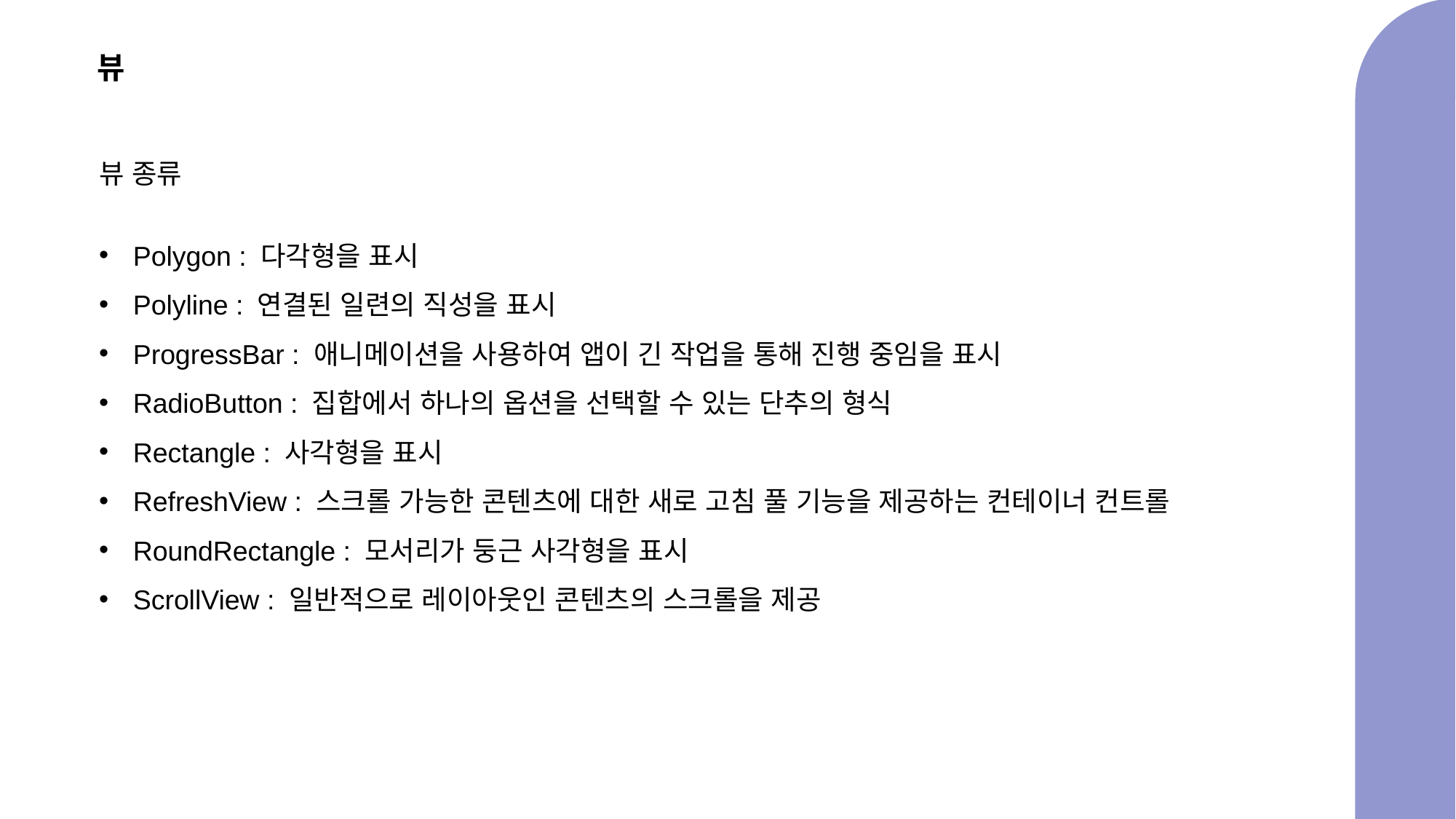

# 뷰
뷰 종류

Polygon : 다각형을 표시
Polyline : 연결된 일련의 직성을 표시
ProgressBar : 애니메이션을 사용하여 앱이 긴 작업을 통해 진행 중임을 표시
RadioButton : 집합에서 하나의 옵션을 선택할 수 있는 단추의 형식
Rectangle : 사각형을 표시
RefreshView : 스크롤 가능한 콘텐츠에 대한 새로 고침 풀 기능을 제공하는 컨테이너 컨트롤
RoundRectangle : 모서리가 둥근 사각형을 표시
ScrollView : 일반적으로 레이아웃인 콘텐츠의 스크롤을 제공